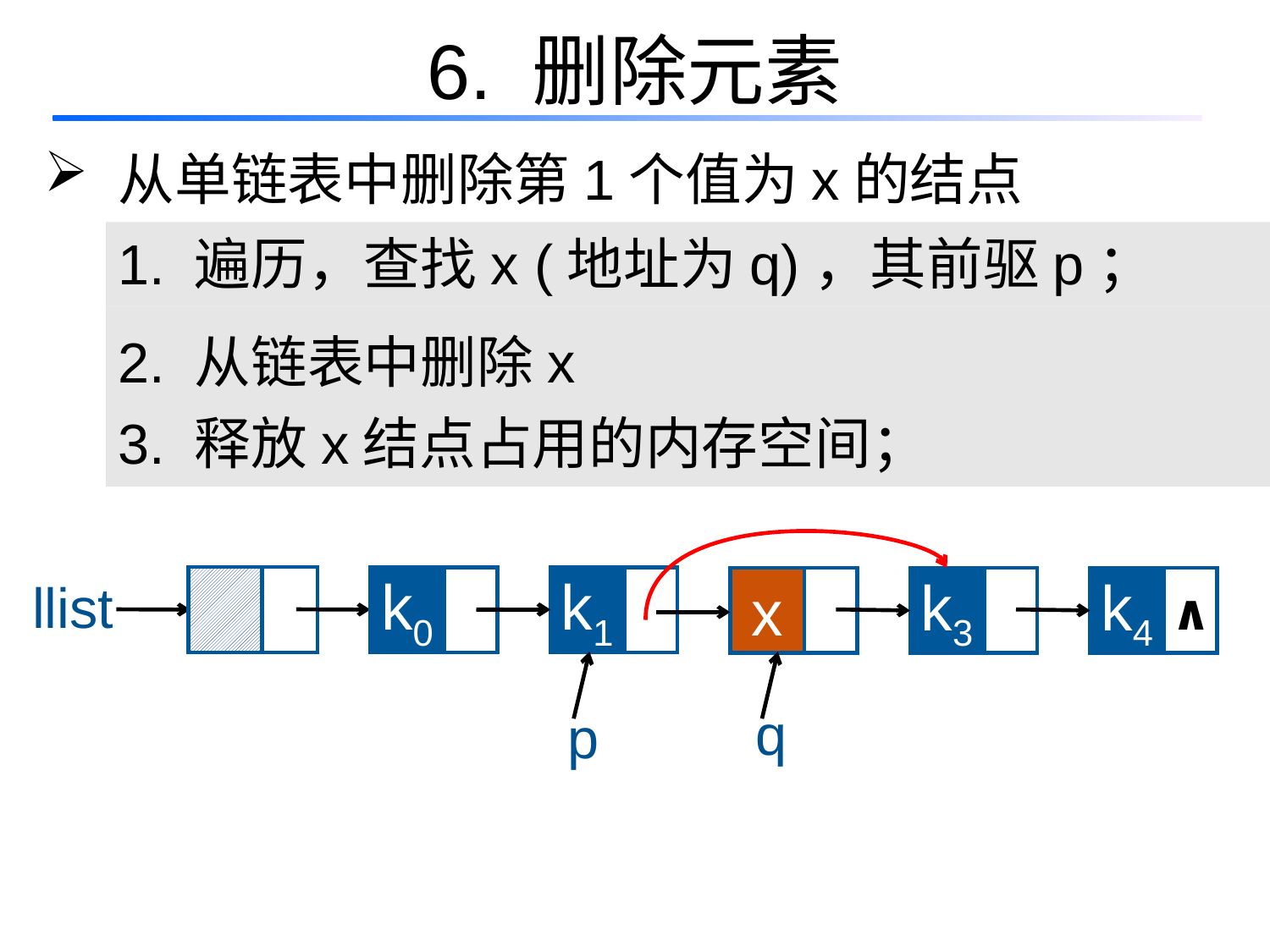

# 6. 删除元素

 从单链表中删除第1个值为x的结点
1. 遍历，查找x (地址为q)，其前驱p；
2. 从链表中删除x
3. 释放x结点占用的内存空间；
llist

k0

k1

x

k3

k4
 ∧
q
p